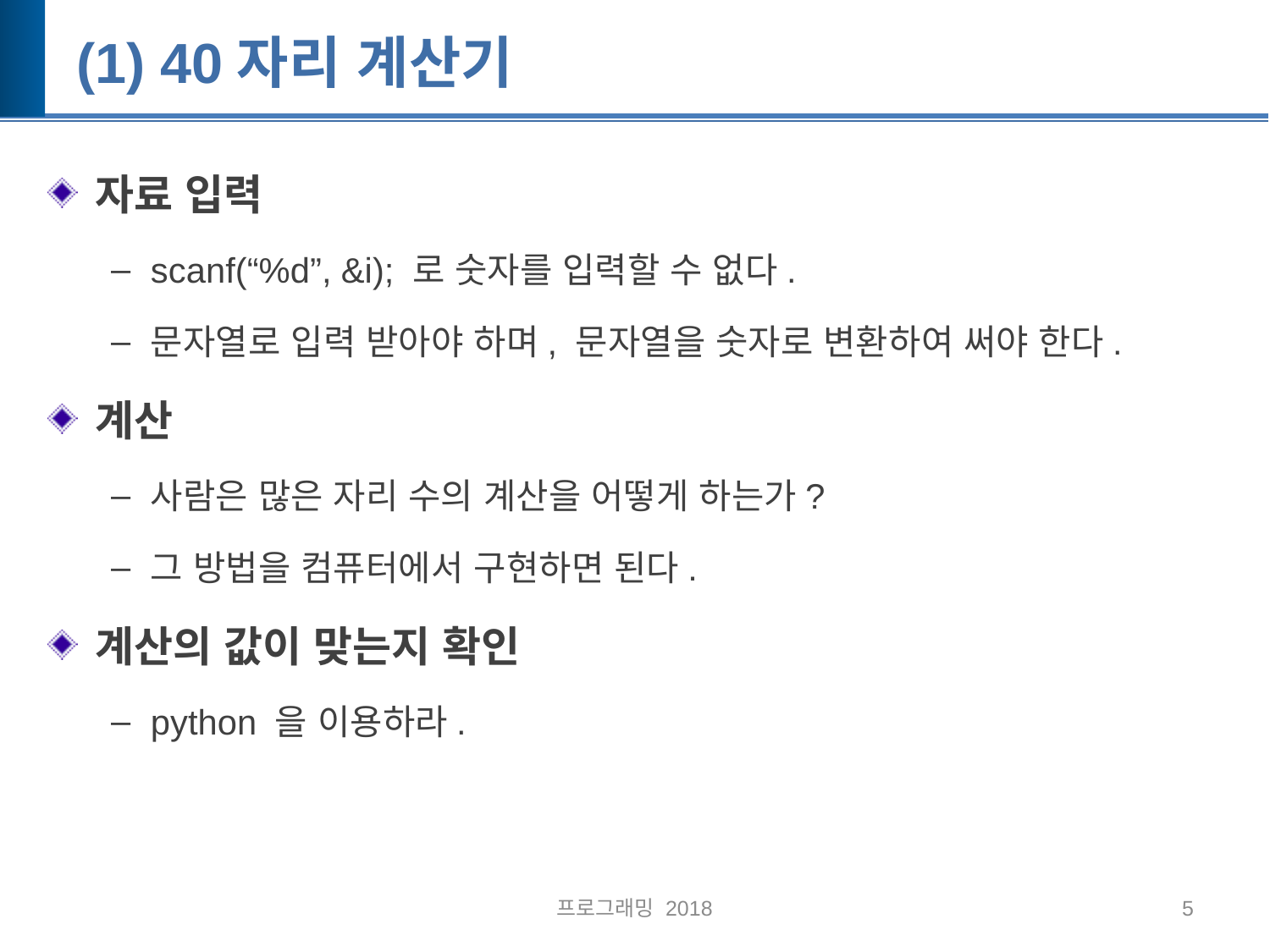

# (1) 40자리 계산기
자료 입력
scanf(“%d”, &i); 로 숫자를 입력할 수 없다.
문자열로 입력 받아야 하며, 문자열을 숫자로 변환하여 써야 한다.
계산
사람은 많은 자리 수의 계산을 어떻게 하는가?
그 방법을 컴퓨터에서 구현하면 된다.
계산의 값이 맞는지 확인
python 을 이용하라.
프로그래밍 2018
5